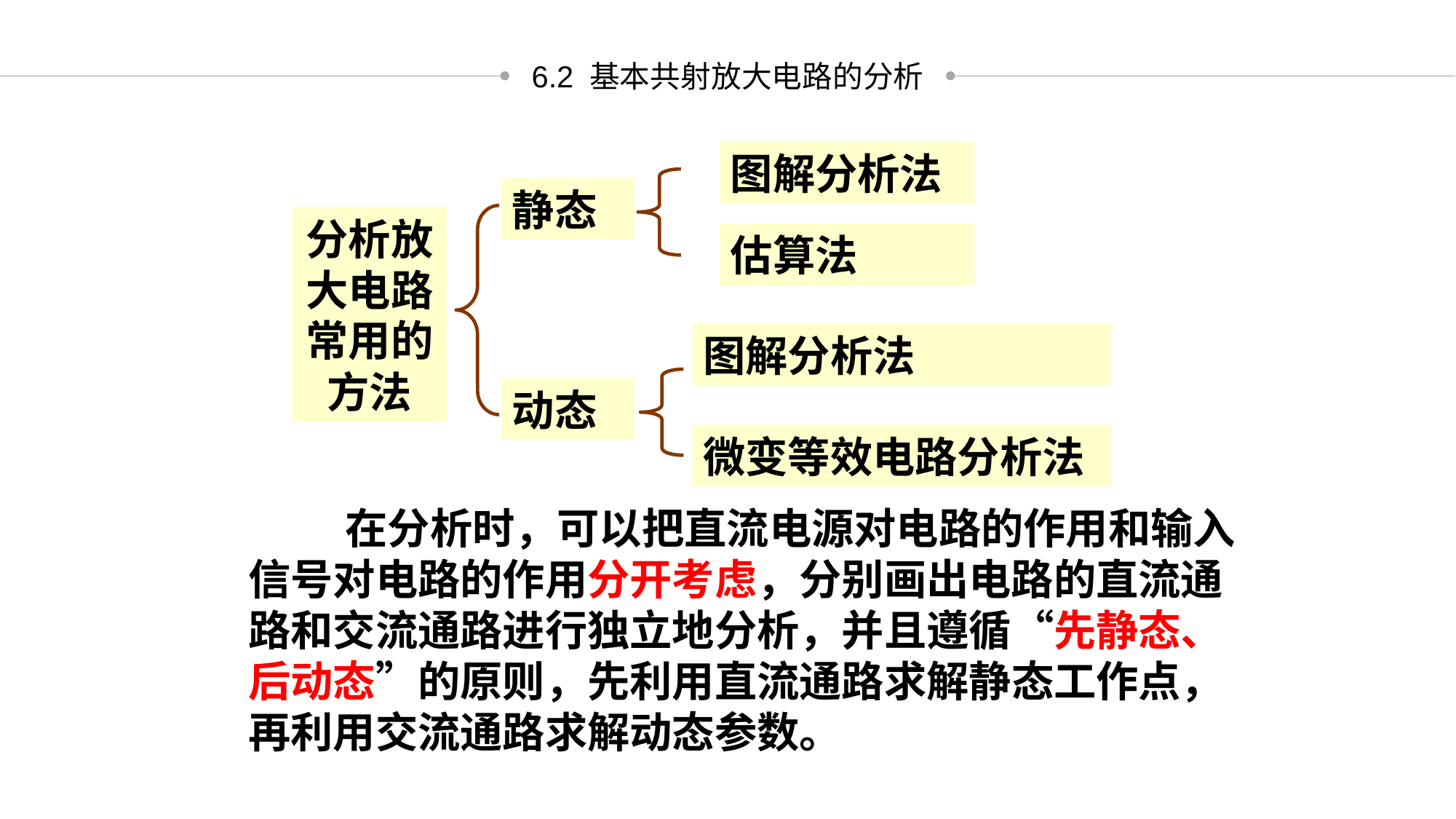

6.2 基本共射放大电路的分析
图解分析法

静态

分析放大电路常用的方法
估算法
图解分析法

动态
微变等效电路分析法
         在分析时，可以把直流电源对电路的作用和输入信号对电路的作用分开考虑，分别画出电路的直流通路和交流通路进行独立地分析，并且遵循“先静态、后动态”的原则，先利用直流通路求解静态工作点，再利用交流通路求解动态参数。